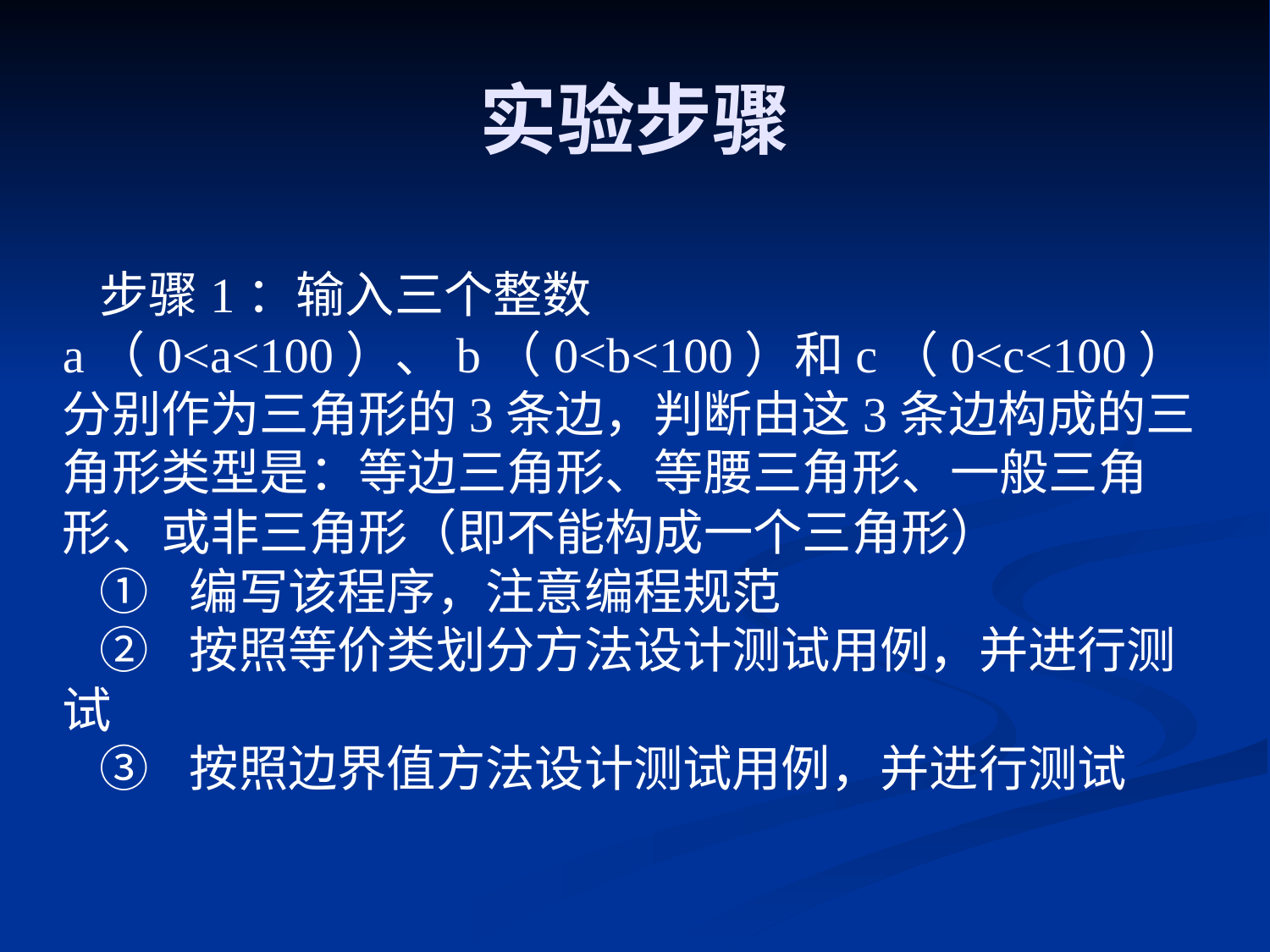

# 实验步骤
步骤1：输入三个整数a（0<a<100）、b（0<b<100）和c（0<c<100）分别作为三角形的3条边，判断由这3条边构成的三角形类型是：等边三角形、等腰三角形、一般三角形、或非三角形（即不能构成一个三角形）
①	编写该程序，注意编程规范
②	按照等价类划分方法设计测试用例，并进行测试
③	按照边界值方法设计测试用例，并进行测试